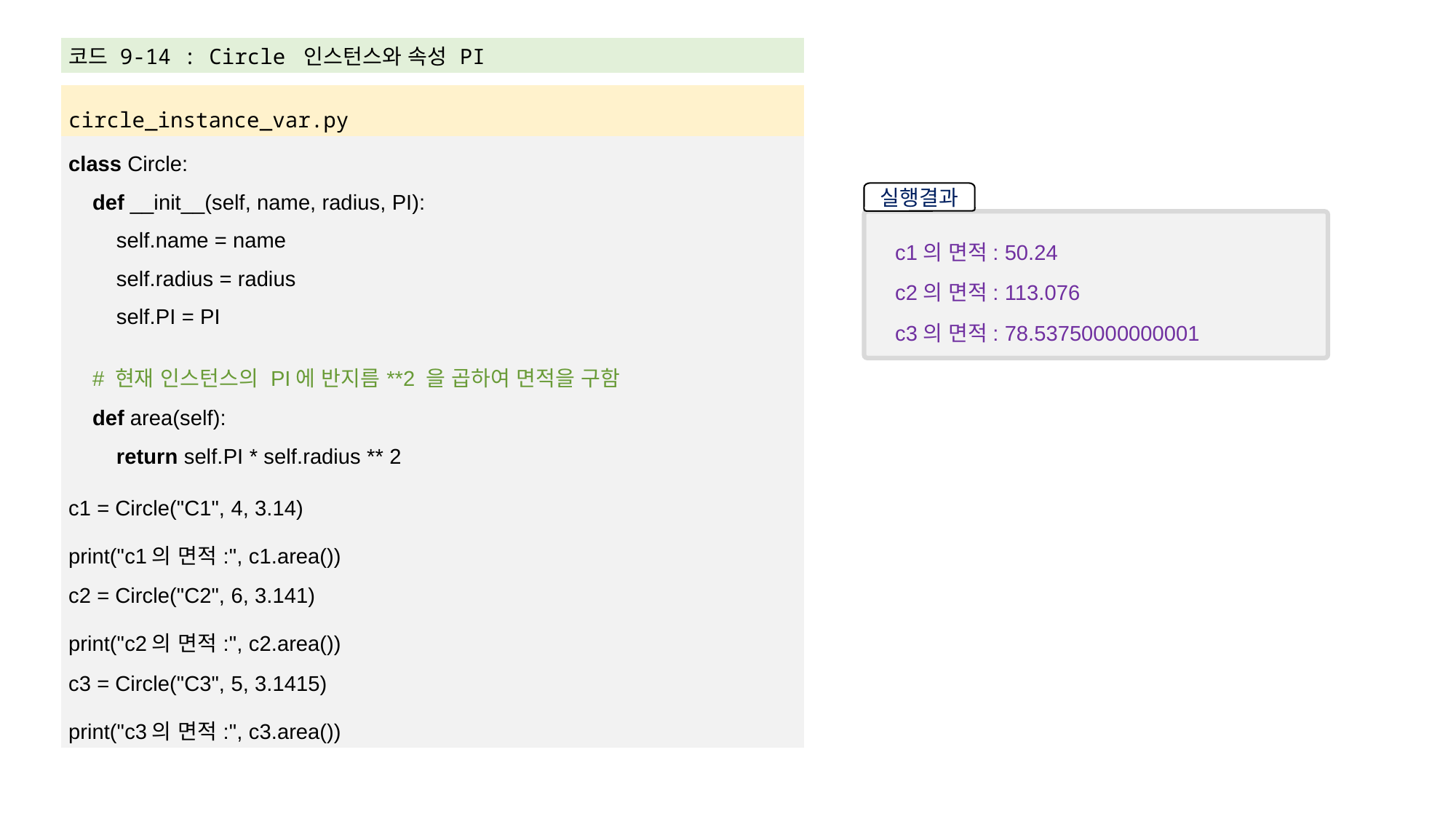

| 코드 9-14 : Circle 인스턴스와 속성 PI |
| --- |
|  |
| circle\_instance\_var.py |
| class Circle: def \_\_init\_\_(self, name, radius, PI): self.name = name self.radius = radius self.PI = PI # 현재 인스턴스의 PI에 반지름\*\*2 을 곱하여 면적을 구함 def area(self): return self.PI \* self.radius \*\* 2 c1 = Circle("C1", 4, 3.14) print("c1의 면적:", c1.area()) c2 = Circle("C2", 6, 3.141) print("c2의 면적:", c2.area()) c3 = Circle("C3", 5, 3.1415) print("c3의 면적:", c3.area()) |
실행결과

c1의 면적: 50.24
c2의 면적: 113.076
c3의 면적: 78.53750000000001